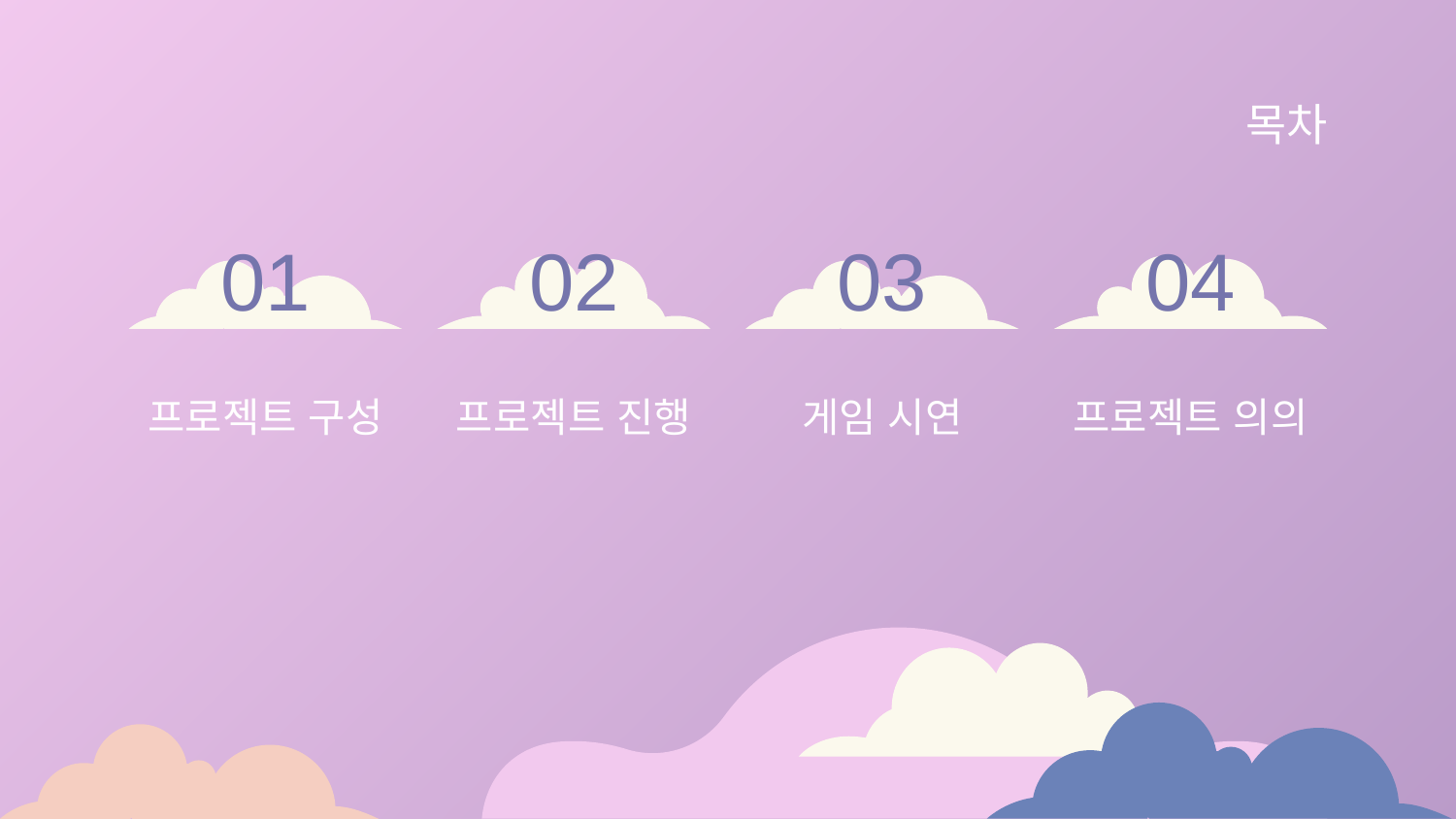

목차
# 01
02
03
04

프로젝트 구성
프로젝트 진행
게임 시연
프로젝트 의의